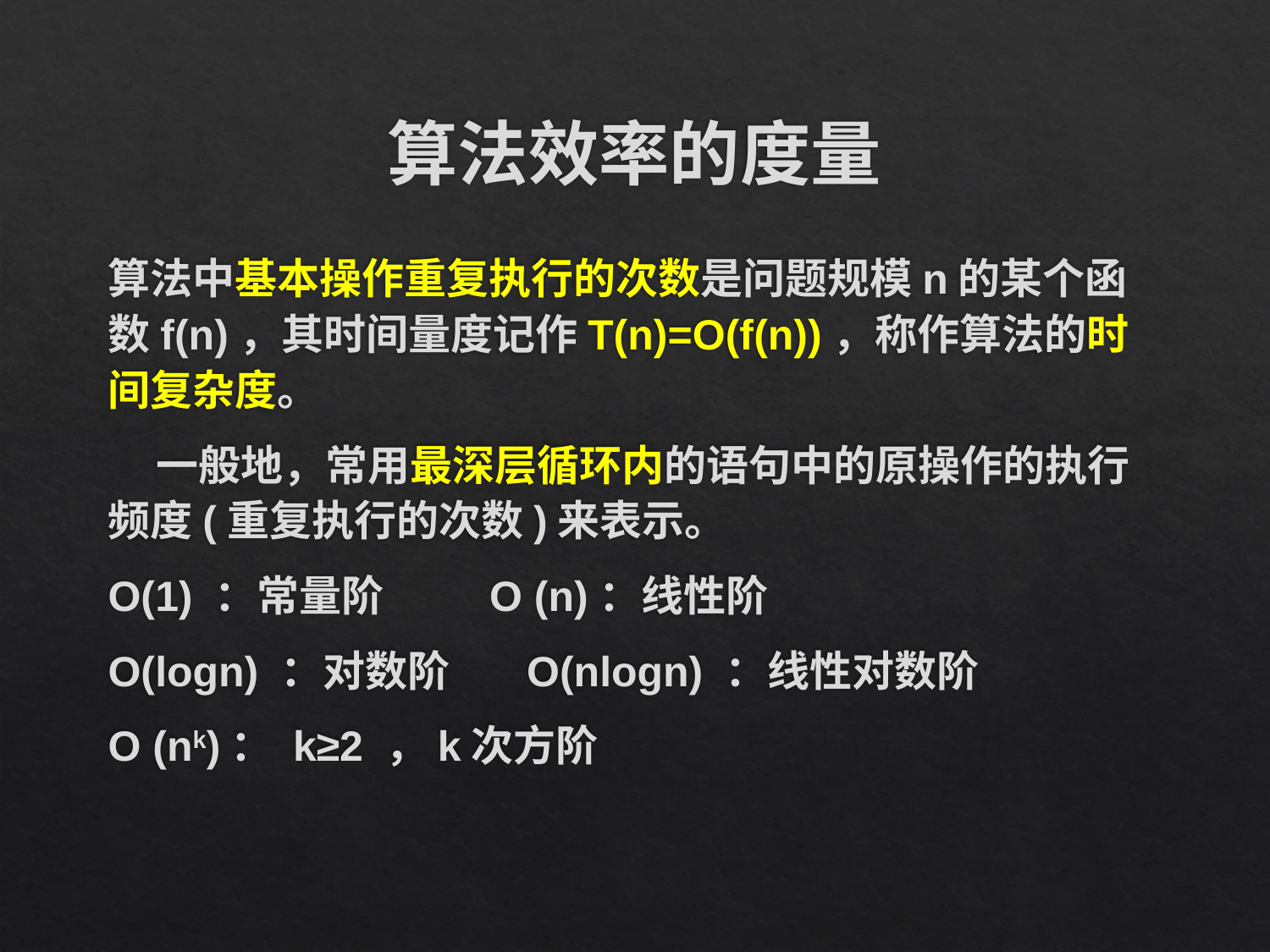

# 算法效率的度量
算法中基本操作重复执行的次数是问题规模n的某个函数f(n)，其时间量度记作T(n)=O(f(n))，称作算法的时间复杂度。
    一般地，常用最深层循环内的语句中的原操作的执行频度(重复执行的次数)来表示。
O(1) ：常量阶          O (n)：线性阶
O(logn) ：对数阶       O(nlogn) ：线性对数阶
O (nk)： k≥2 ，k次方阶